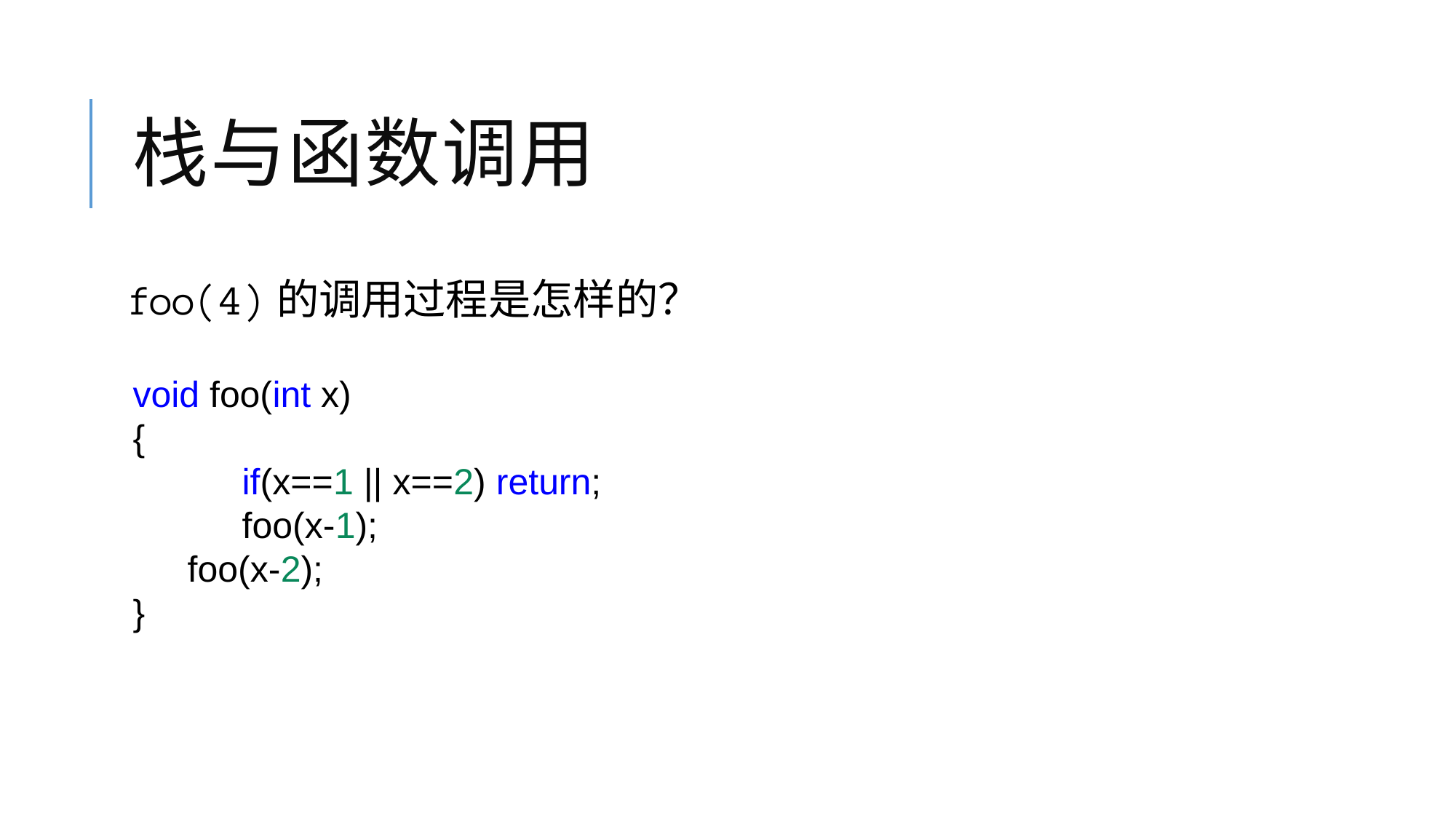

# 栈与函数调用
foo(4)的调用过程是怎样的？
void foo(int x)
{
	if(x==1 || x==2) return;
	foo(x-1);
foo(x-2);
}